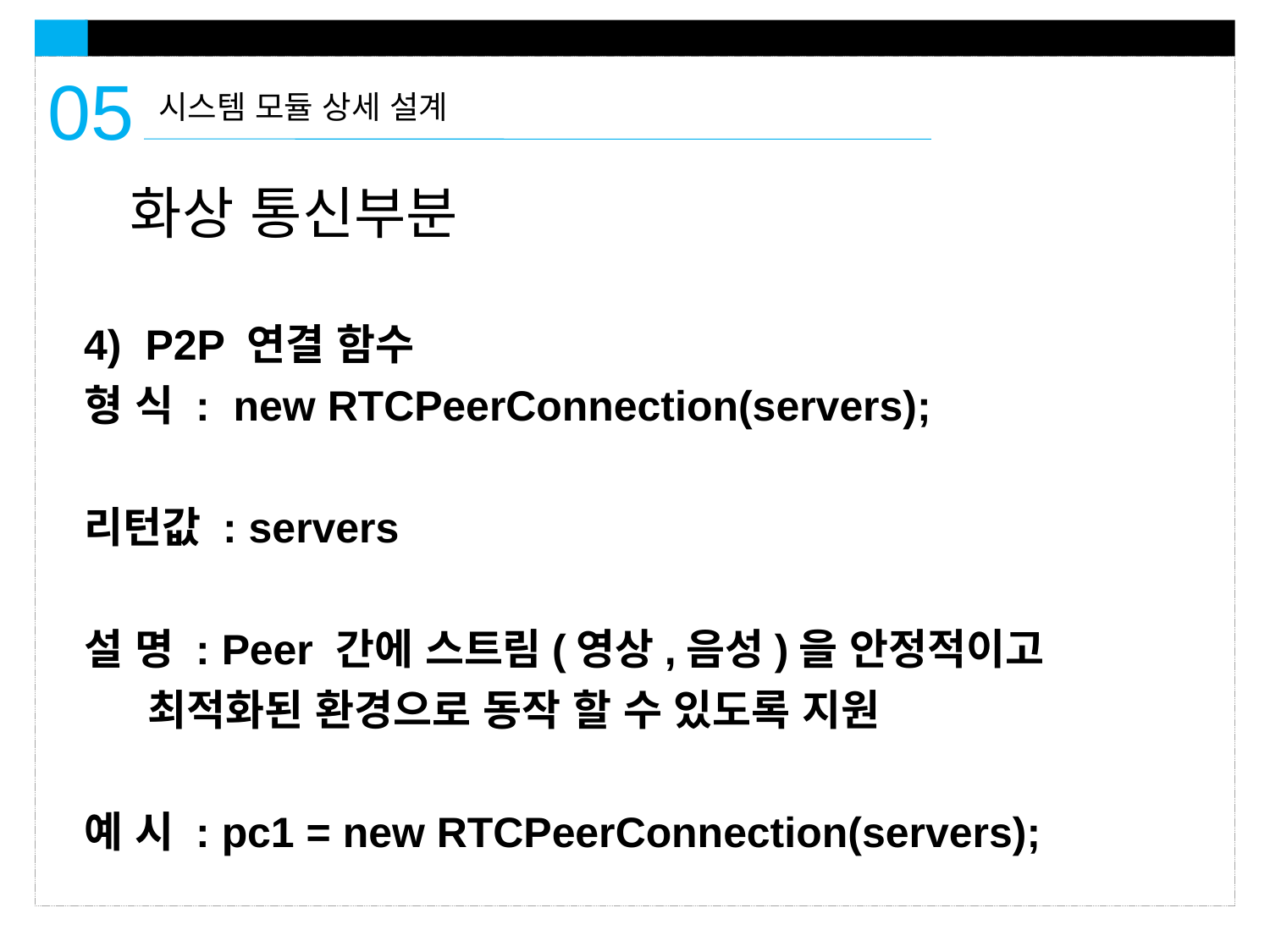

05

시스템 모듈 상세 설계

화상 통신부분

4)  P2P 연결 함수
형 식 :  new RTCPeerConnection(servers);

리턴값 : servers

설 명 : Peer 간에 스트림(영상,음성)을 안정적이고 최적화된 환경으로 동작 할 수 있도록 지원

예 시 : pc1 = new RTCPeerConnection(servers);